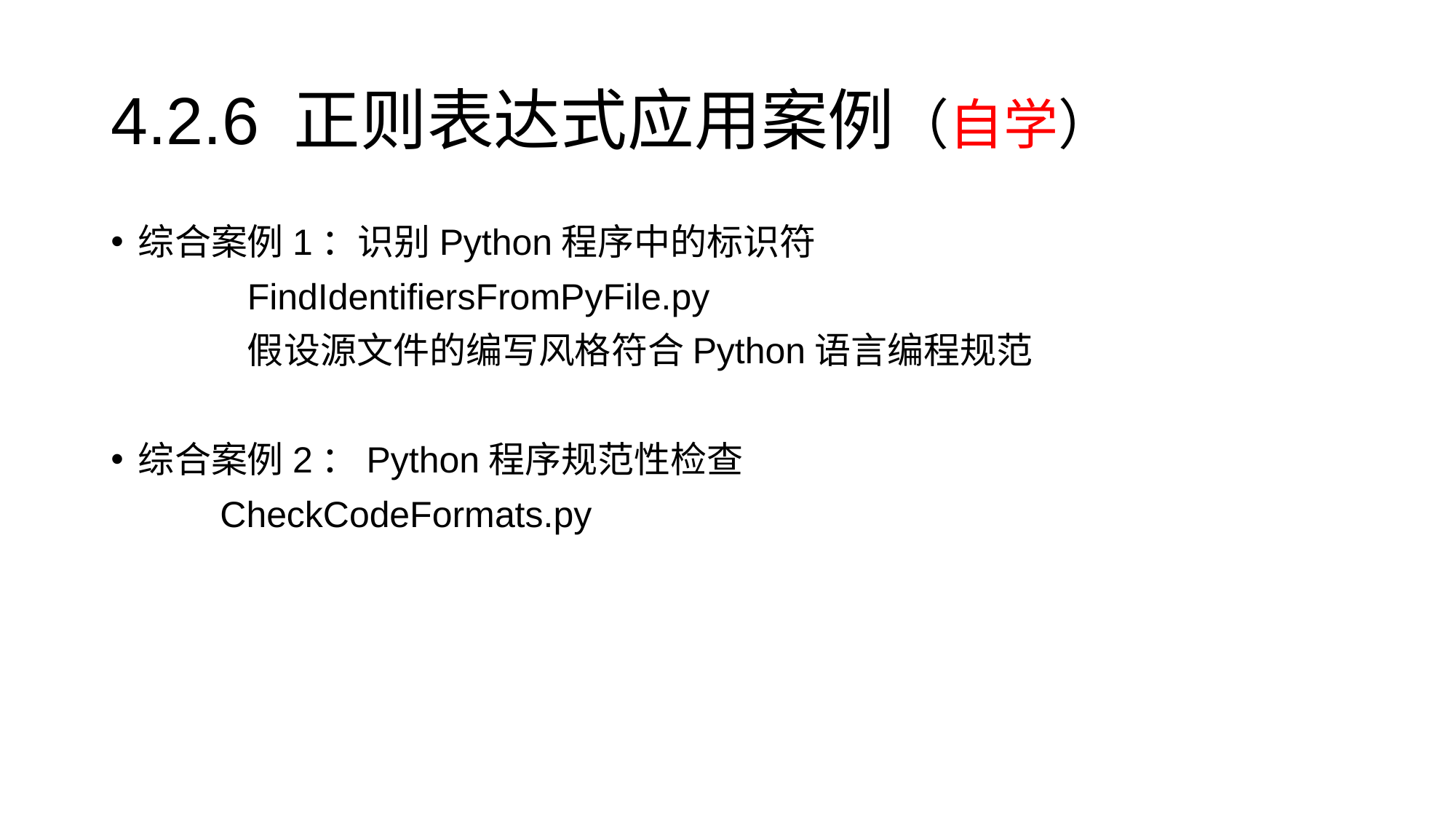

# 4.2.6 正则表达式应用案例（自学）
综合案例1：识别Python程序中的标识符
		FindIdentifiersFromPyFile.py
		假设源文件的编写风格符合Python语言编程规范

综合案例2：Python程序规范性检查
	CheckCodeFormats.py